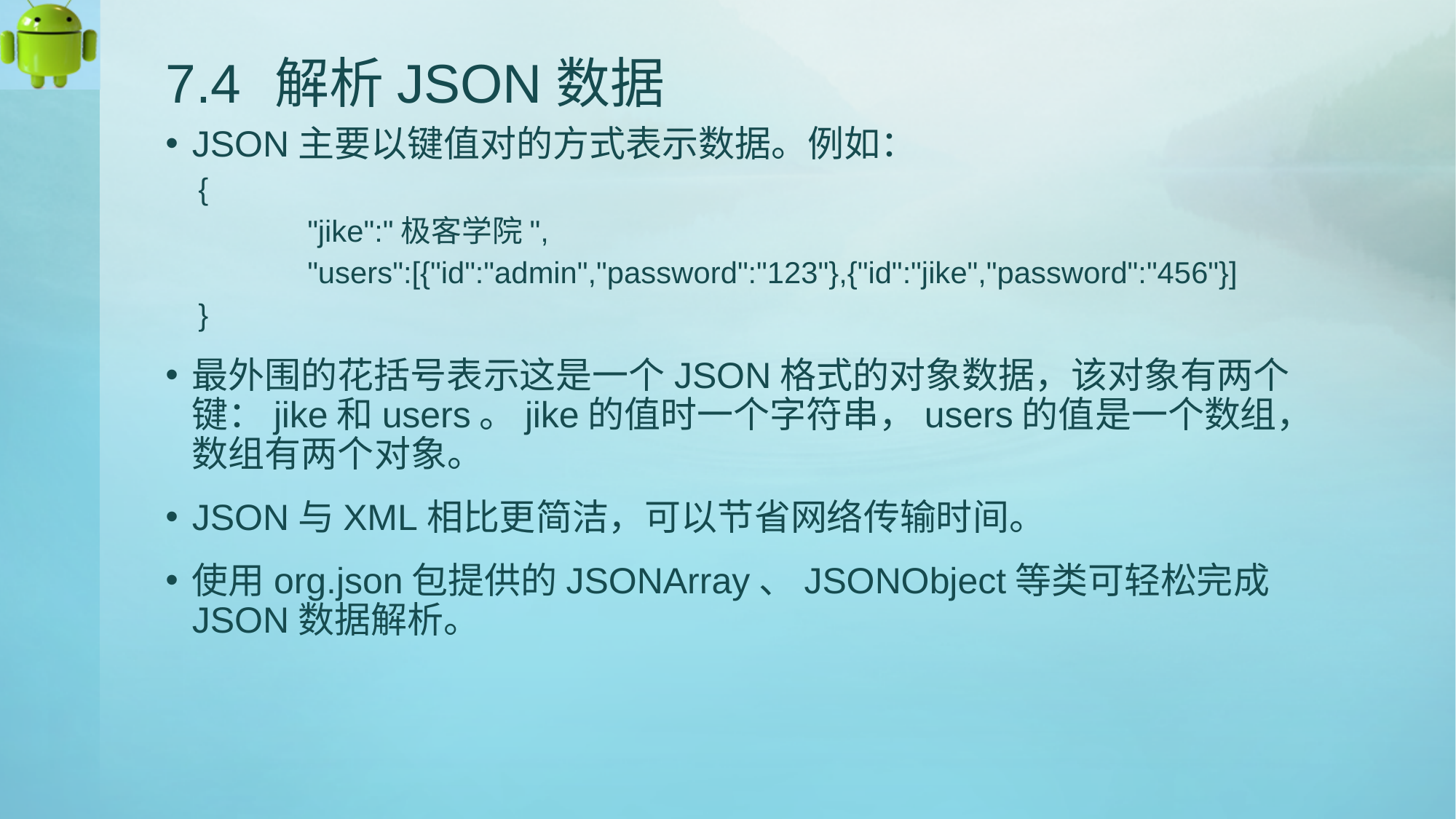

# 7.4	解析JSON数据
JSON主要以键值对的方式表示数据。例如：
{
	"jike":"极客学院",
	"users":[{"id":"admin","password":"123"},{"id":"jike","password":"456"}]
}
最外围的花括号表示这是一个JSON格式的对象数据，该对象有两个键：jike和users。jike的值时一个字符串，users的值是一个数组，数组有两个对象。
JSON与XML相比更简洁，可以节省网络传输时间。
使用org.json包提供的JSONArray、JSONObject等类可轻松完成JSON数据解析。